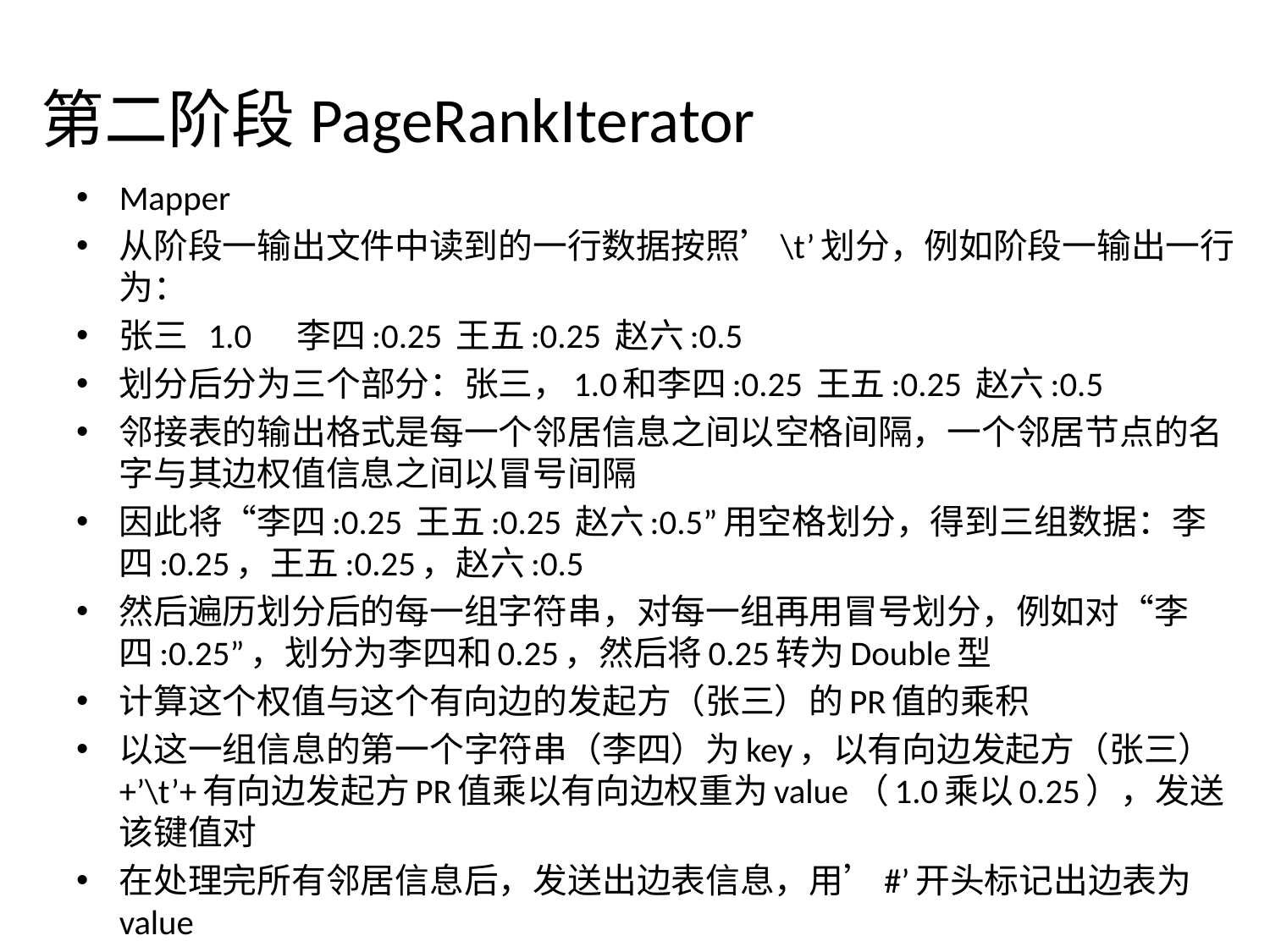

# 第二阶段PageRankIterator
Mapper
从阶段一输出文件中读到的一行数据按照’\t’划分，例如阶段一输出一行为：
张三		1.0		李四:0.25 王五:0.25 赵六:0.5
划分后分为三个部分：张三，1.0和李四:0.25 王五:0.25 赵六:0.5
邻接表的输出格式是每一个邻居信息之间以空格间隔，一个邻居节点的名字与其边权值信息之间以冒号间隔
因此将“李四:0.25 王五:0.25 赵六:0.5”用空格划分，得到三组数据：李四:0.25，王五:0.25，赵六:0.5
然后遍历划分后的每一组字符串，对每一组再用冒号划分，例如对“李四:0.25”，划分为李四和0.25，然后将0.25转为Double型
计算这个权值与这个有向边的发起方（张三）的PR值的乘积
以这一组信息的第一个字符串（李四）为key，以有向边发起方（张三）+’\t’+有向边发起方PR值乘以有向边权重为value（1.0乘以0.25），发送该键值对
在处理完所有邻居信息后，发送出边表信息，用’#’开头标记出边表为value